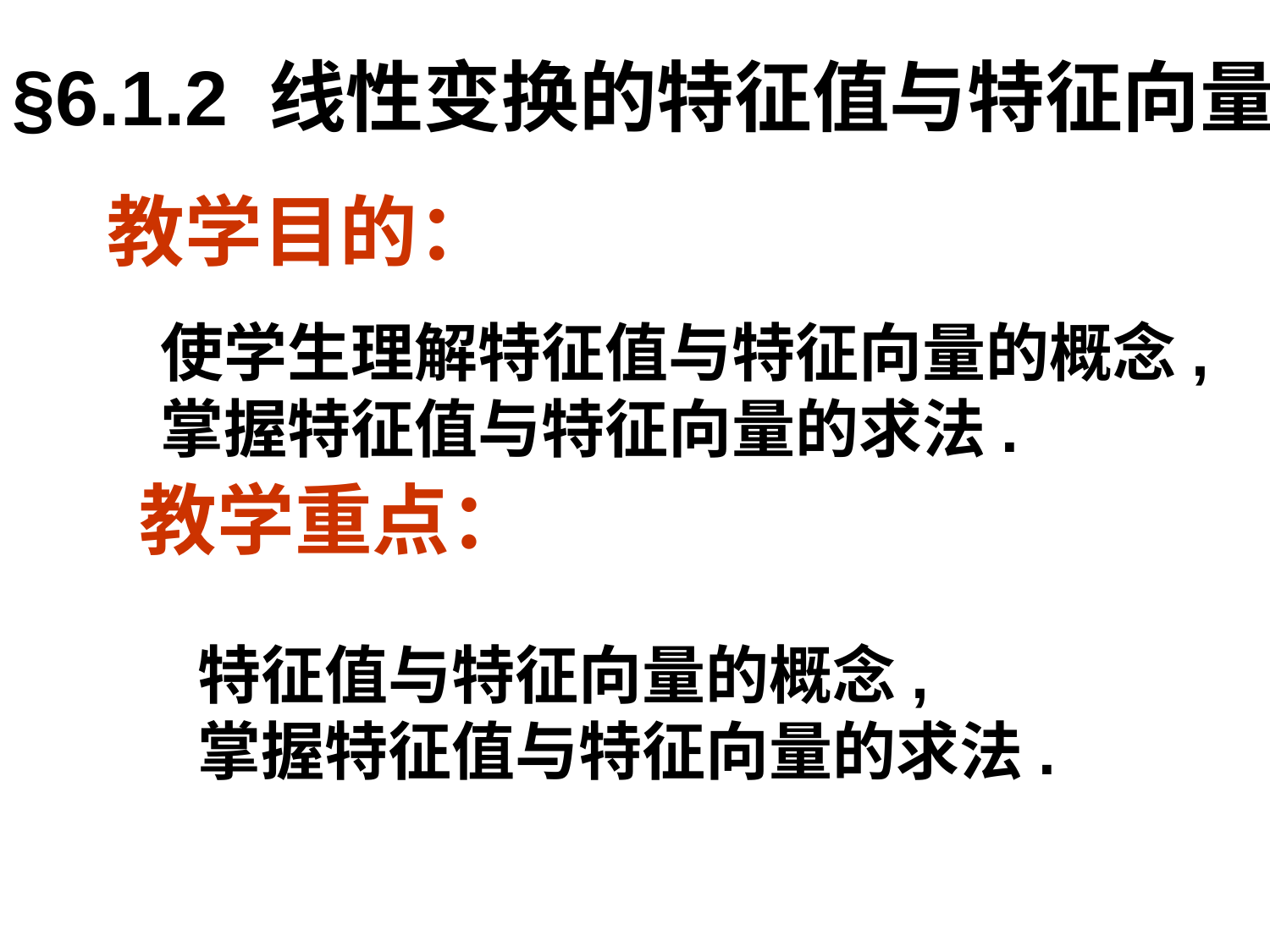

§6.1.2 线性变换的特征值与特征向量
教学目的：
使学生理解特征值与特征向量的概念,
掌握特征值与特征向量的求法.
教学重点：
特征值与特征向量的概念,
掌握特征值与特征向量的求法.